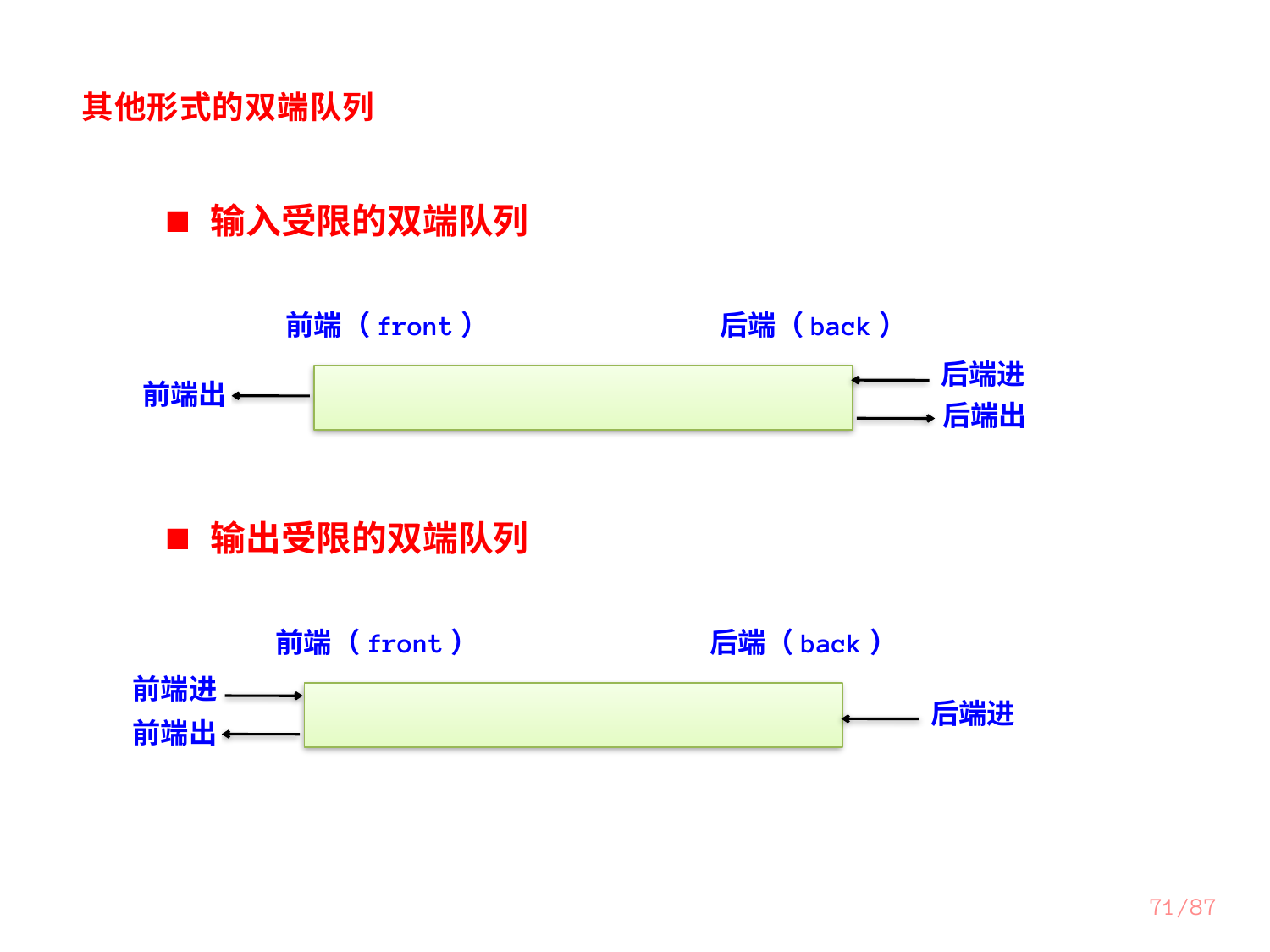

其他形式的双端队列
输入受限的双端队列
前端（front）
后端（back）
后端进

前端出

后端出

输出受限的双端队列
前端（front）
后端（back）
前端进

后端进

前端出

71/87